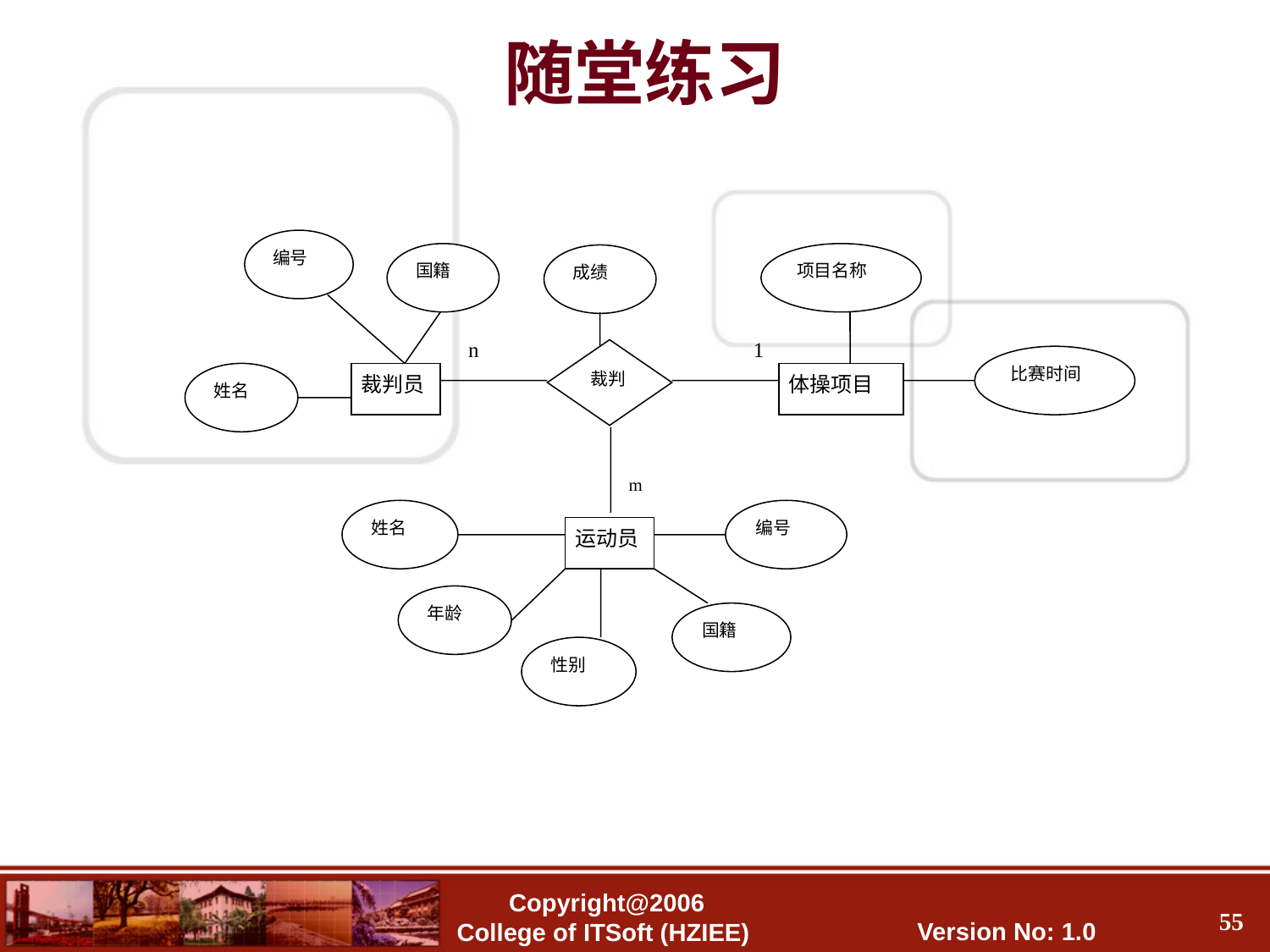

# 随堂练习
编号
国籍
项目名称
成绩

n
1
裁判
比赛时间
姓名
裁判员
体操项目

m
姓名
编号
运动员

年龄
国籍
性别